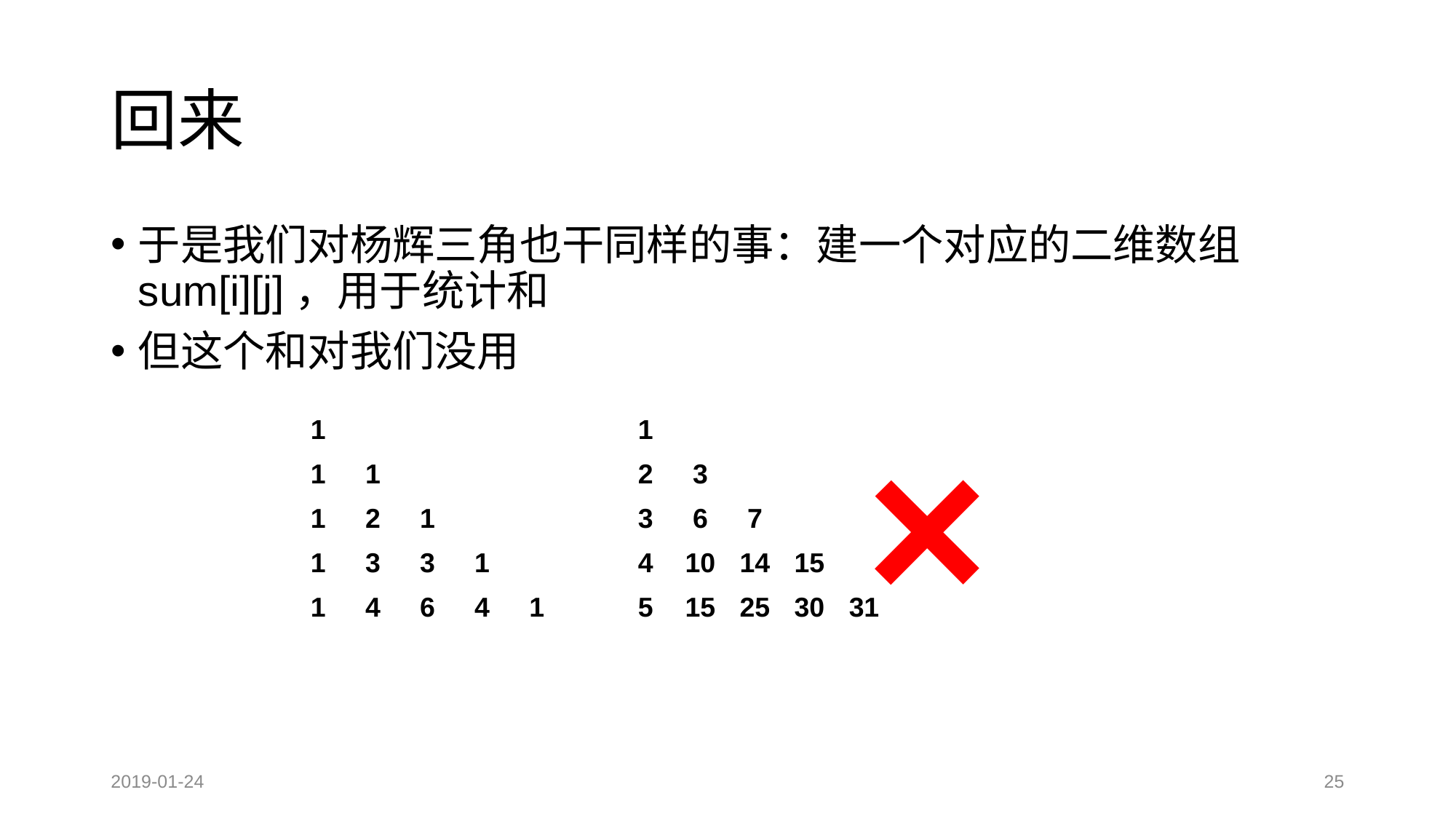

# 回来
于是我们对杨辉三角也干同样的事：建一个对应的二维数组sum[i][j]，用于统计和
但这个和对我们没用
×
| 1 |  |  |  |  |
| --- | --- | --- | --- | --- |
| 1 | 1 |  |  |  |
| 1 | 2 | 1 |  |  |
| 1 | 3 | 3 | 1 |  |
| 1 | 4 | 6 | 4 | 1 |
| 1 |  |  |  |  |
| --- | --- | --- | --- | --- |
| 2 | 3 |  |  |  |
| 3 | 6 | 7 |  |  |
| 4 | 10 | 14 | 15 |  |
| 5 | 15 | 25 | 30 | 31 |
2019-01-24
25